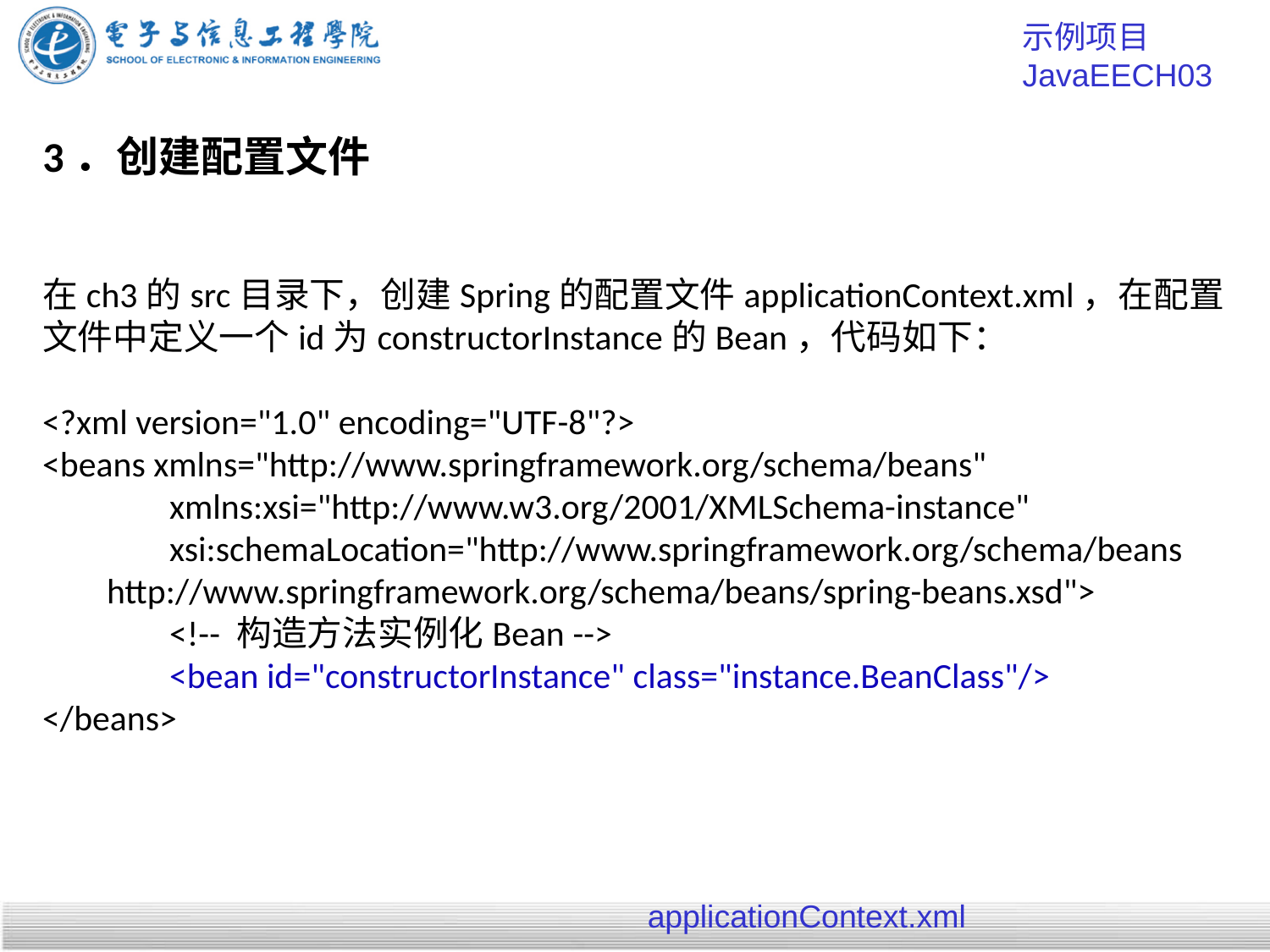

示例项目 JavaEECH03
# 3．创建配置文件
在ch3的src目录下，创建Spring的配置文件applicationContext.xml，在配置文件中定义一个id为constructorInstance的Bean，代码如下：

<?xml version="1.0" encoding="UTF-8"?>
<beans xmlns="http://www.springframework.org/schema/beans"
	xmlns:xsi="http://www.w3.org/2001/XMLSchema-instance"
	xsi:schemaLocation="http://www.springframework.org/schema/beans
        http://www.springframework.org/schema/beans/spring-beans.xsd">
   	<!-- 构造方法实例化Bean -->
	<bean id="constructorInstance" class="instance.BeanClass"/>
</beans>
applicationContext.xml